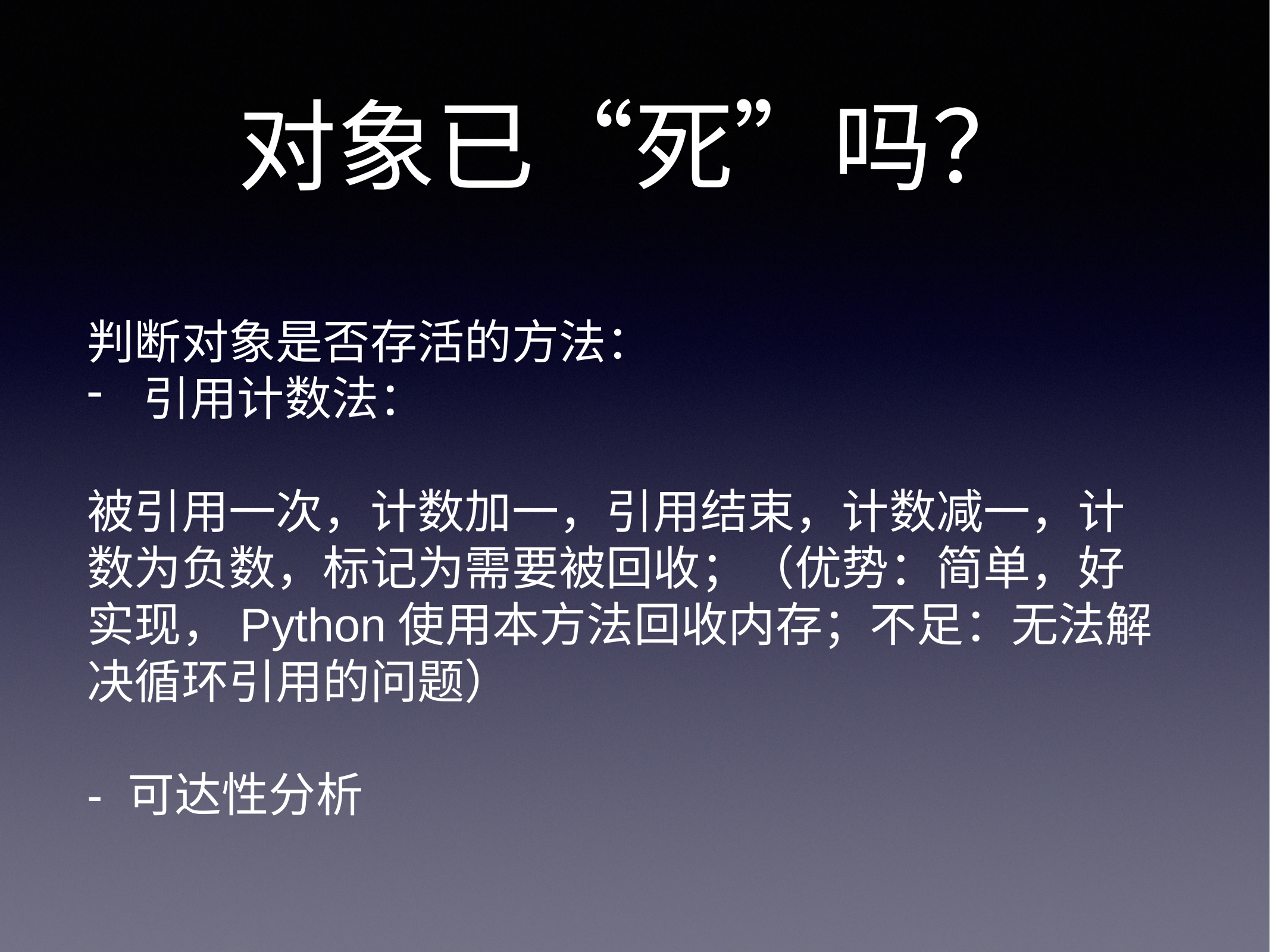

# 对象已“死”吗？
判断对象是否存活的方法：
引用计数法：

被引用一次，计数加一，引用结束，计数减一，计数为负数，标记为需要被回收；（优势：简单，好实现，Python使用本方法回收内存；不足：无法解决循环引用的问题）

- 可达性分析